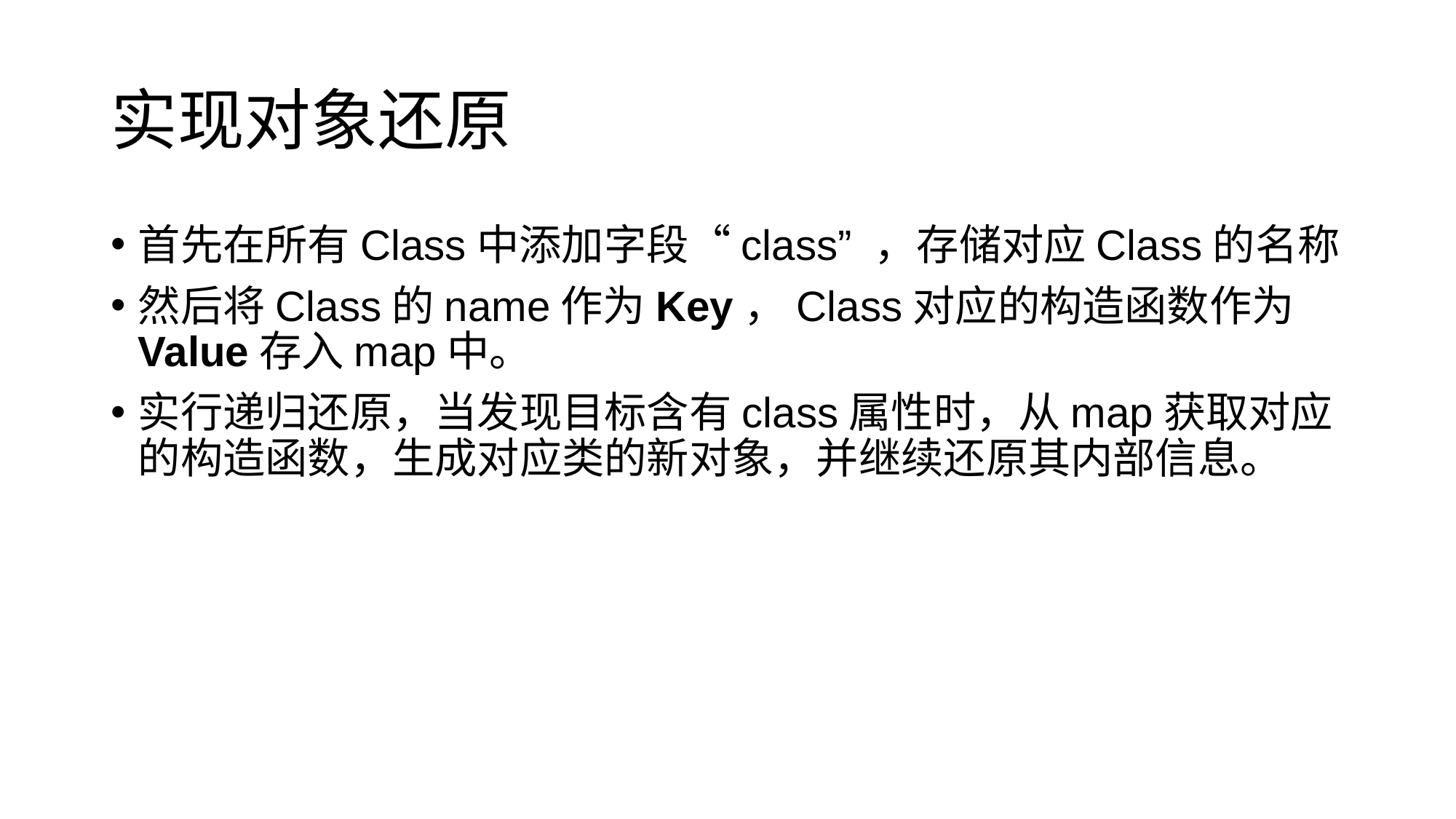

# 实现对象还原
首先在所有Class中添加字段“class” ，存储对应Class的名称
然后将Class的name作为Key，Class对应的构造函数作为Value存入map中。
实行递归还原，当发现目标含有class属性时，从map获取对应的构造函数，生成对应类的新对象，并继续还原其内部信息。